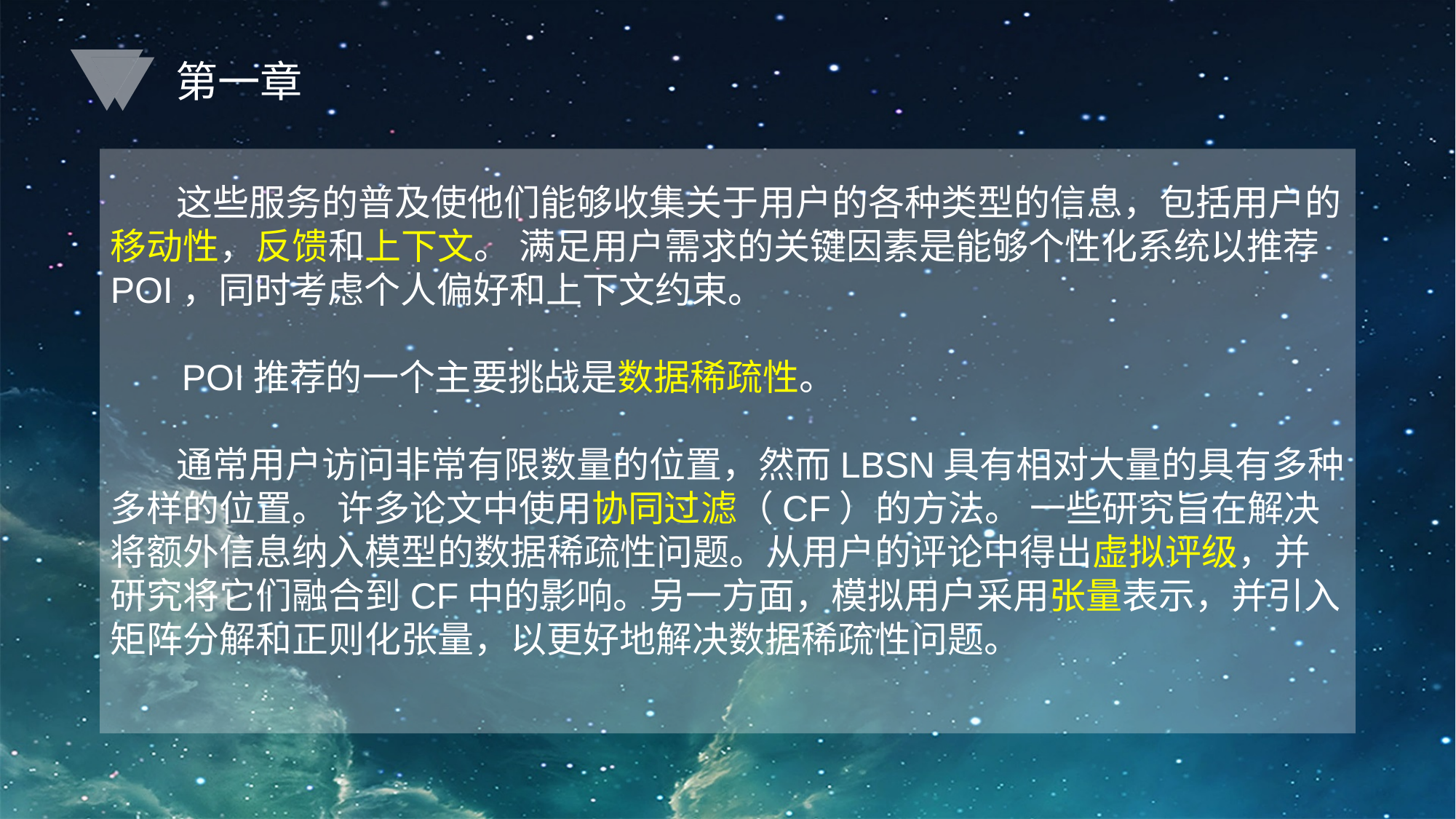

第一章

       这些服务的普及使他们能够收集关于用户的各种类型的信息，包括用户的移动性，反馈和上下文。 满足用户需求的关键因素是能够个性化系统以推荐POI，同时考虑个人偏好和上下文约束。

       POI推荐的一个主要挑战是数据稀疏性。

       通常用户访问非常有限数量的位置，然而LBSN具有相对大量的具有多种多样的位置。 许多论文中使用协同过滤（CF）的方法。 一些研究旨在解决将额外信息纳入模型的数据稀疏性问题。从用户的评论中得出虚拟评级，并研究将它们融合到CF中的影响。另一方面，模拟用户采用张量表示，并引入矩阵分解和正则化张量，以更好地解决数据稀疏性问题。